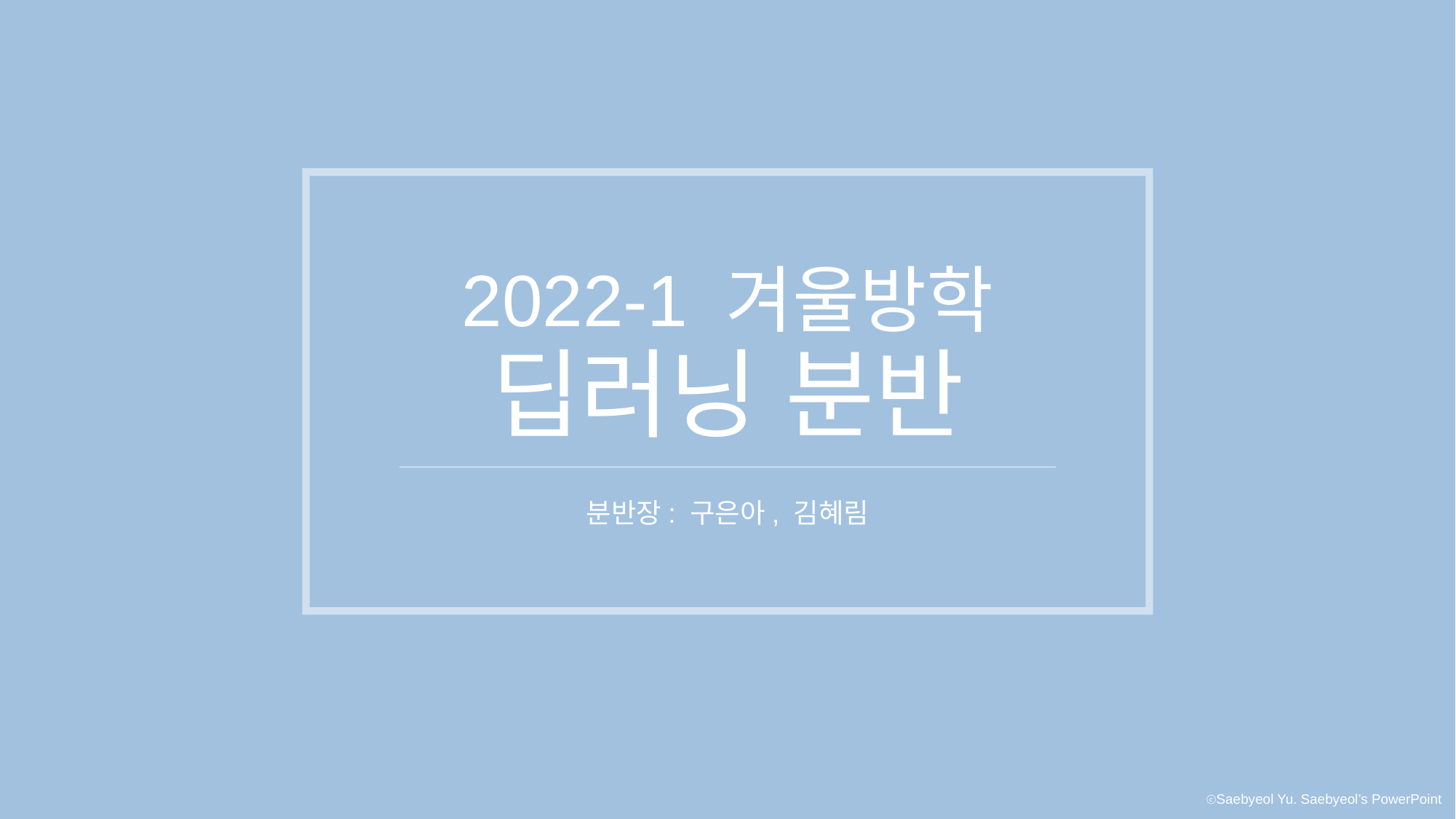

2022-1 겨울방학
딥러닝 분반
분반장: 구은아, 김혜림